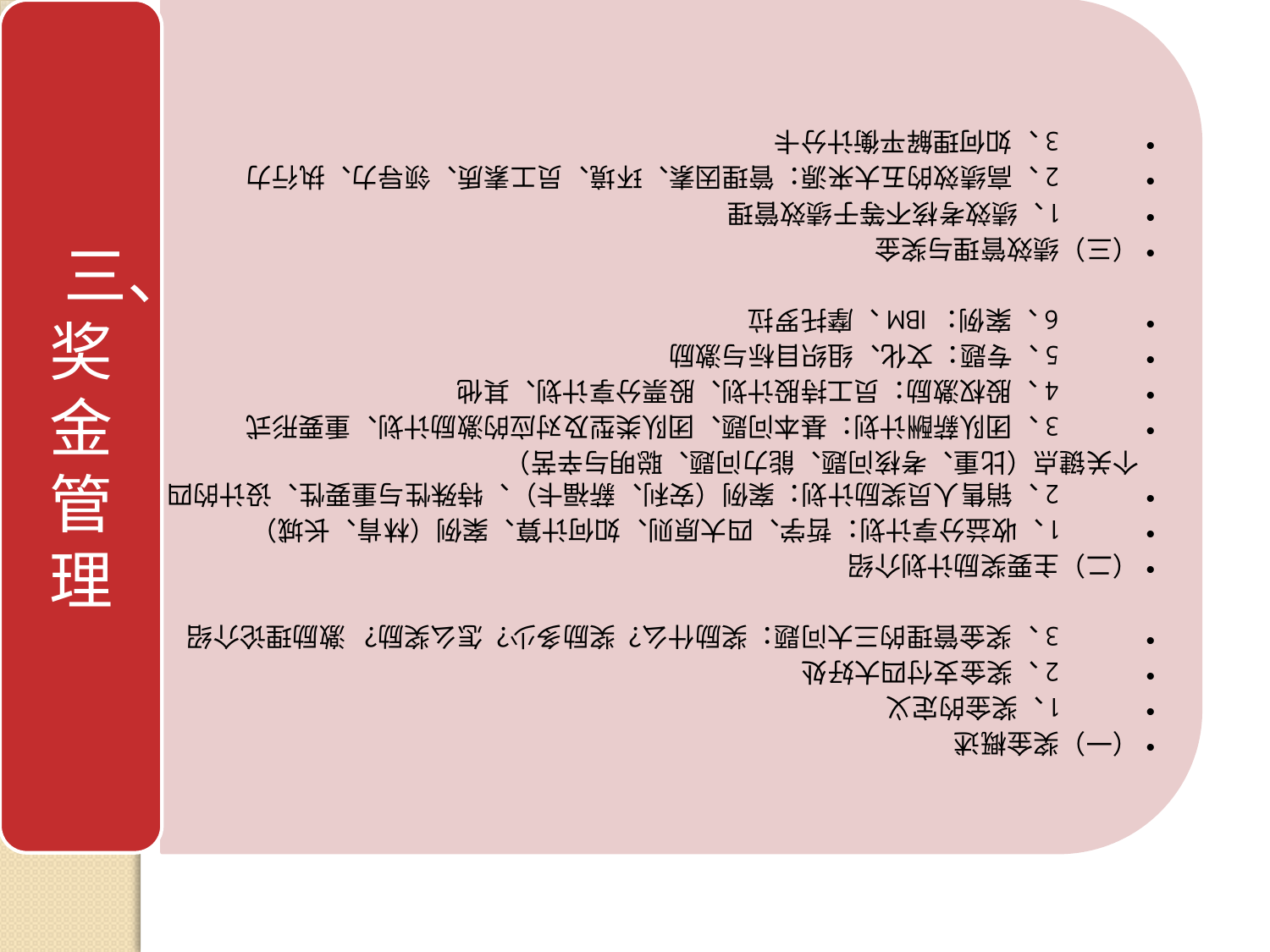

（一）奖金概述
          1、奖金的定义
          2、奖金支付四大好处
          3、奖金管理的三大问题：奖励什么？奖励多少？怎么奖励？ 激励理论介绍

（二）主要奖励计划介绍
          1、收益分享计划：哲学、四大原则、如何计算、案例（林肯、长城）
          2、销售人员奖励计划：案例（安利、薪福卡）、特殊性与重要性、设计的四个关键点（比重、考核问题、能力问题、聪明与辛苦）
          3、团队薪酬计划：基本问题、团队类型及对应的激励计划、重要形式
          4、股权激励：员工持股计划、股票分享计划、其他
          5、专题：文化、组织目标与激励
          6、案例：IBM、摩托罗拉

（三）绩效管理与奖金
          1、绩效考核不等于绩效管理
          2、高绩效的五大来源：管理因素、环境、员工素质、领导力、执行力
          3、如何理解平衡计分卡

 三、奖金管理
5